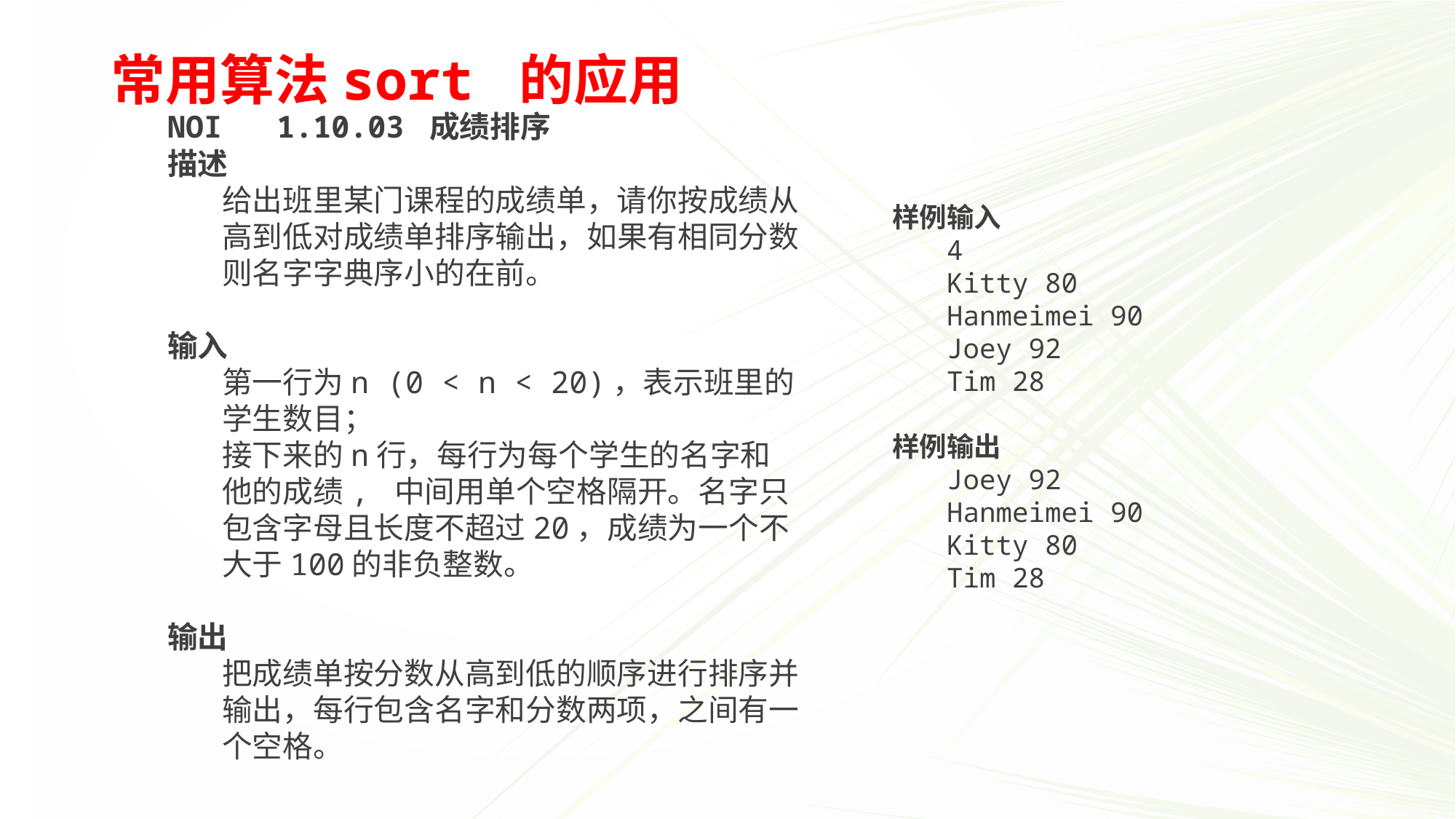

# 常用算法sort 的应用
NOI   1.10.03 成绩排序
描述
给出班里某门课程的成绩单，请你按成绩从高到低对成绩单排序输出，如果有相同分数则名字字典序小的在前。
输入
第一行为n (0 < n < 20)，表示班里的学生数目；
接下来的n行，每行为每个学生的名字和他的成绩, 中间用单个空格隔开。名字只包含字母且长度不超过20，成绩为一个不大于100的非负整数。

输出
把成绩单按分数从高到低的顺序进行排序并输出，每行包含名字和分数两项，之间有一个空格。
样例输入
4
Kitty 80
Hanmeimei 90
Joey 92
Tim 28

样例输出
Joey 92
Hanmeimei 90
Kitty 80
Tim 28